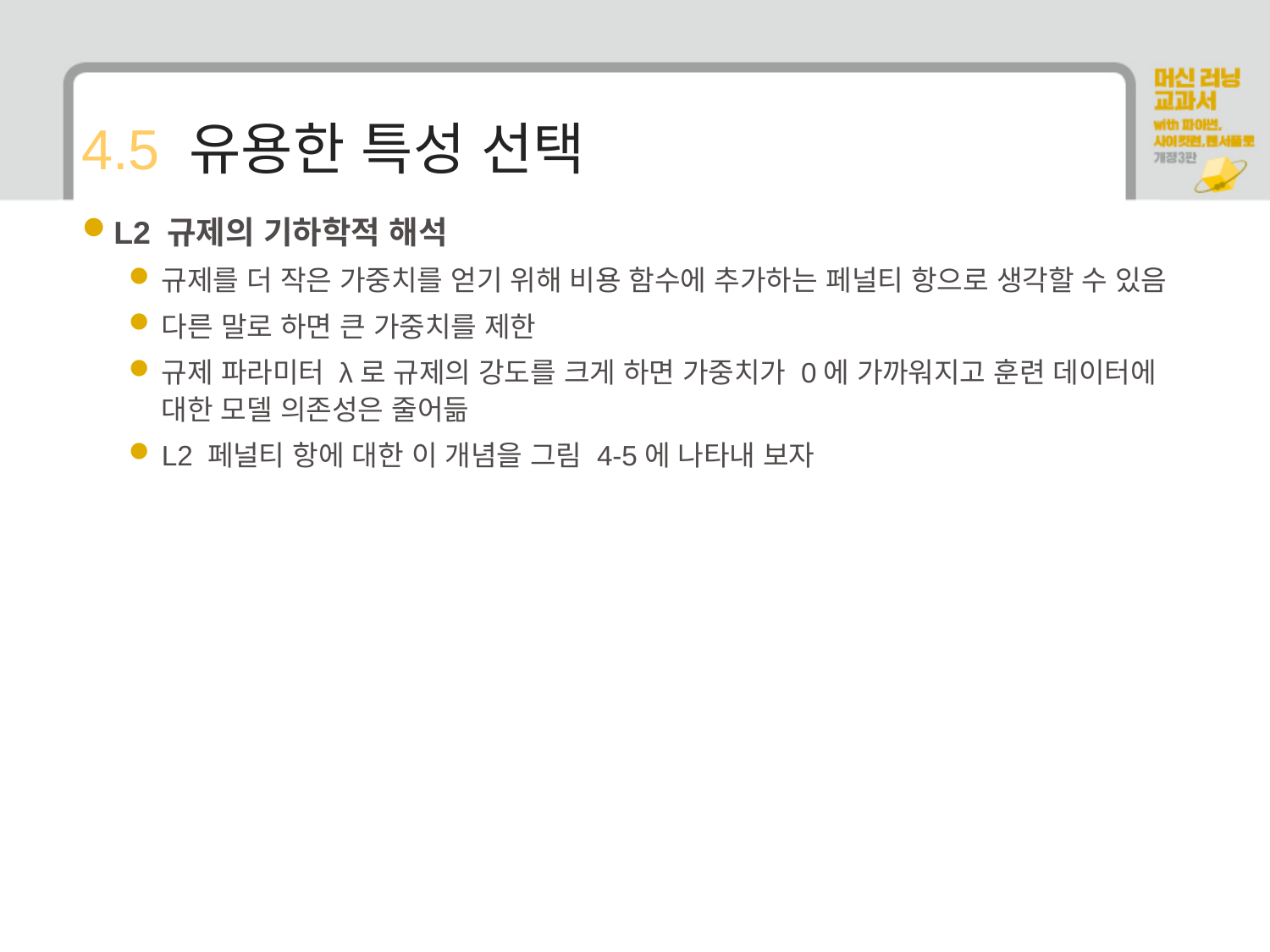

# 4.5 유용한 특성 선택
L2 규제의 기하학적 해석
규제를 더 작은 가중치를 얻기 위해 비용 함수에 추가하는 페널티 항으로 생각할 수 있음
다른 말로 하면 큰 가중치를 제한
규제 파라미터 λ로 규제의 강도를 크게 하면 가중치가 0에 가까워지고 훈련 데이터에 대한 모델 의존성은 줄어듦
L2 페널티 항에 대한 이 개념을 그림 4-5에 나타내 보자